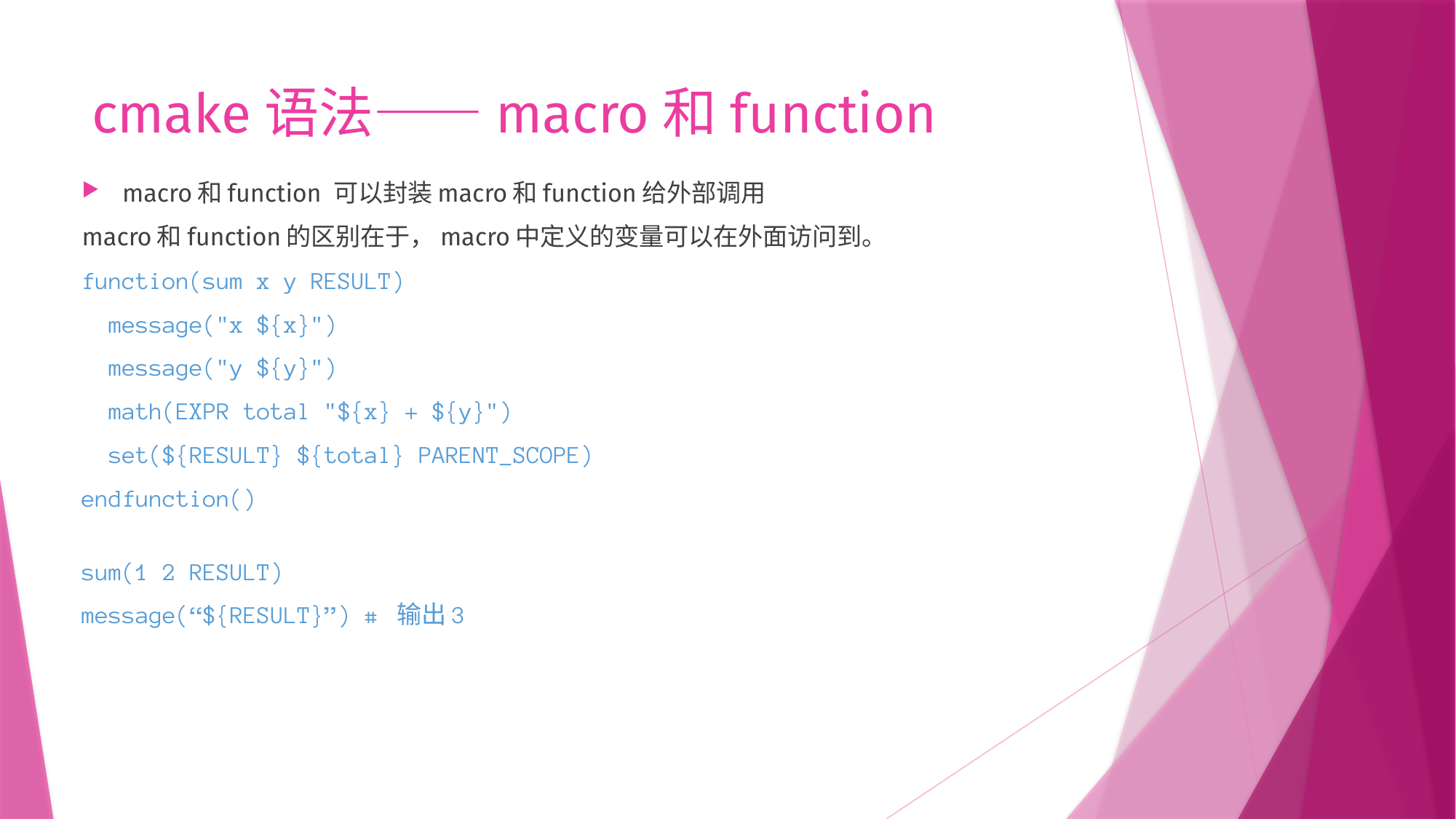

# cmake语法——macro和function
macro和function 可以封装macro和function给外部调用
macro和function的区别在于，macro中定义的变量可以在外面访问到。
function(sum x y RESULT)
  message("x ${x}")
  message("y ${y}")
  math(EXPR total "${x} + ${y}")
  set(${RESULT} ${total} PARENT_SCOPE)
endfunction()
sum(1 2 RESULT)
message(“${RESULT}”) # 输出3